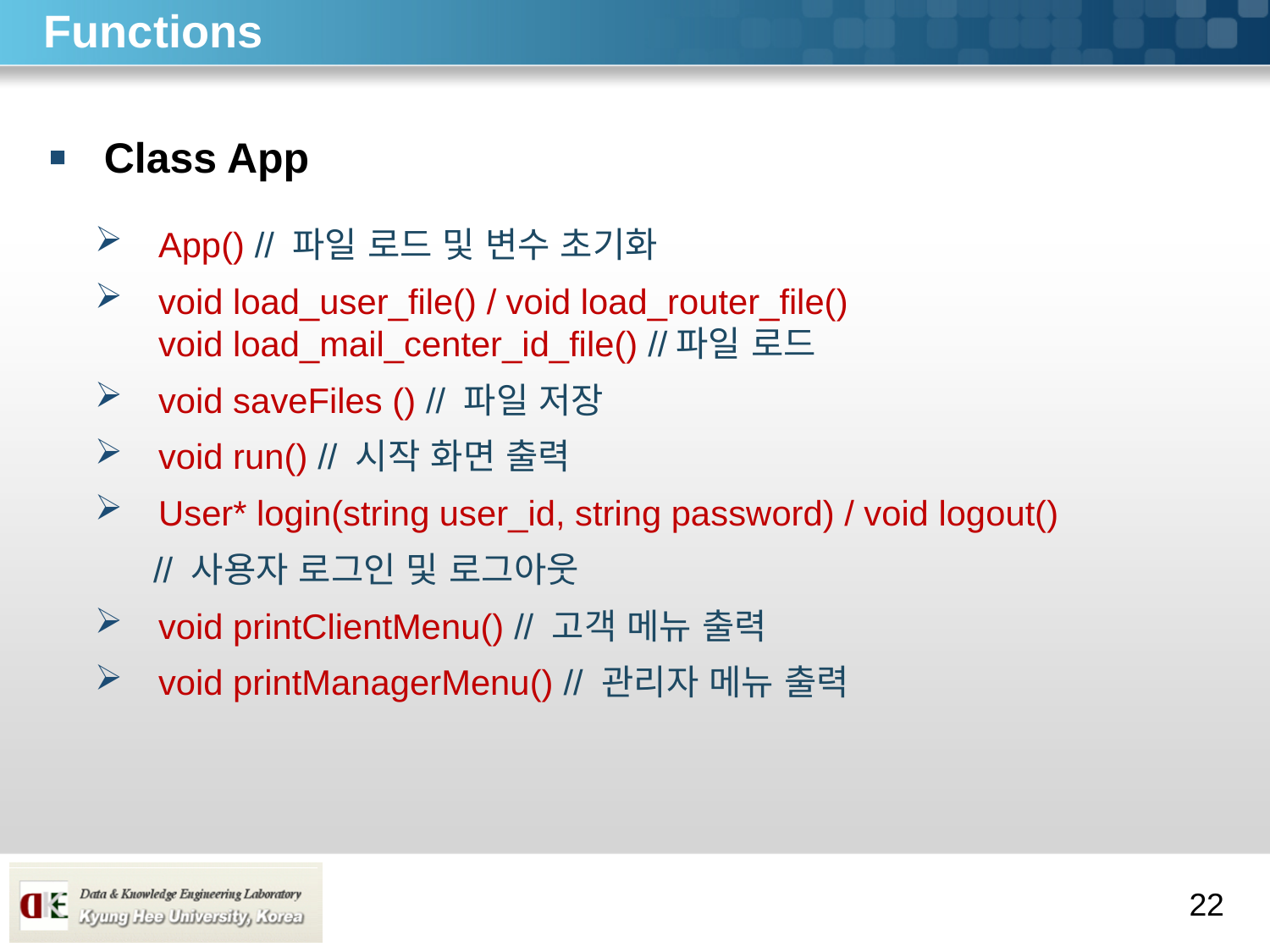

# Functions
 Class App
App() // 파일 로드 및 변수 초기화
void load_user_file() / void load_router_file()
void load_mail_center_id_file() //파일 로드
void saveFiles () // 파일 저장
void run() // 시작 화면 출력
User* login(string user_id, string password) / void logout()
      // 사용자 로그인 및 로그아웃
void printClientMenu() // 고객 메뉴 출력
void printManagerMenu() // 관리자 메뉴 출력